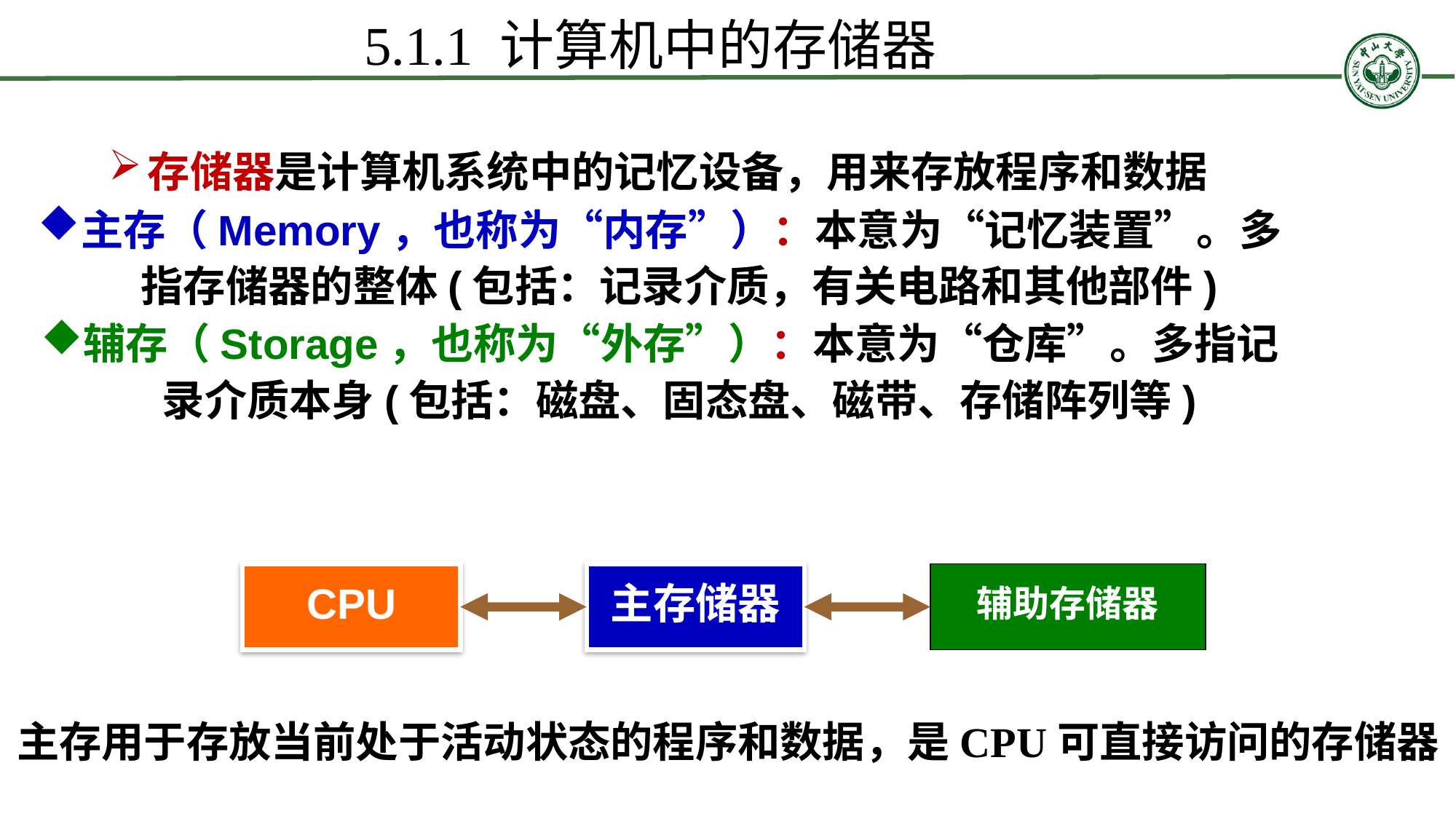

# 5.1.1 计算机中的存储器
存储器是计算机系统中的记忆设备，用来存放程序和数据
主存（Memory，也称为“内存”）：本意为“记忆装置”。多指存储器的整体(包括：记录介质，有关电路和其他部件)
辅存（Storage，也称为“外存”）：本意为“仓库”。多指记录介质本身(包括：磁盘、固态盘、磁带、存储阵列等)

CPU
主存储器
辅助存储器

主存用于存放当前处于活动状态的程序和数据，是CPU可直接访问的存储器